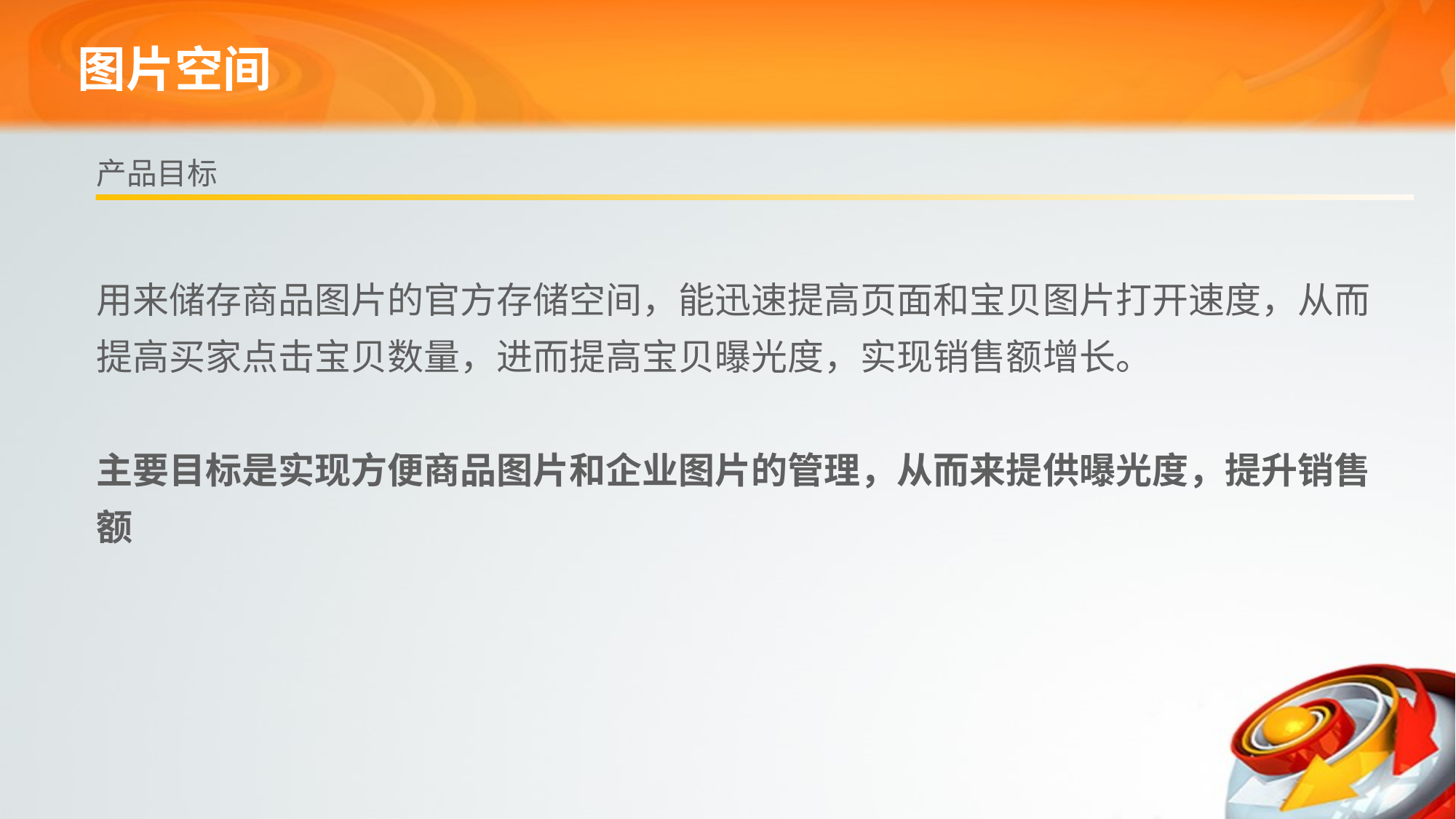

# 图片空间
产品目标

用来储存商品图片的官方存储空间，能迅速提高页面和宝贝图片打开速度，从而提高买家点击宝贝数量，进而提高宝贝曝光度，实现销售额增长。

主要目标是实现方便商品图片和企业图片的管理，从而来提供曝光度，提升销售额